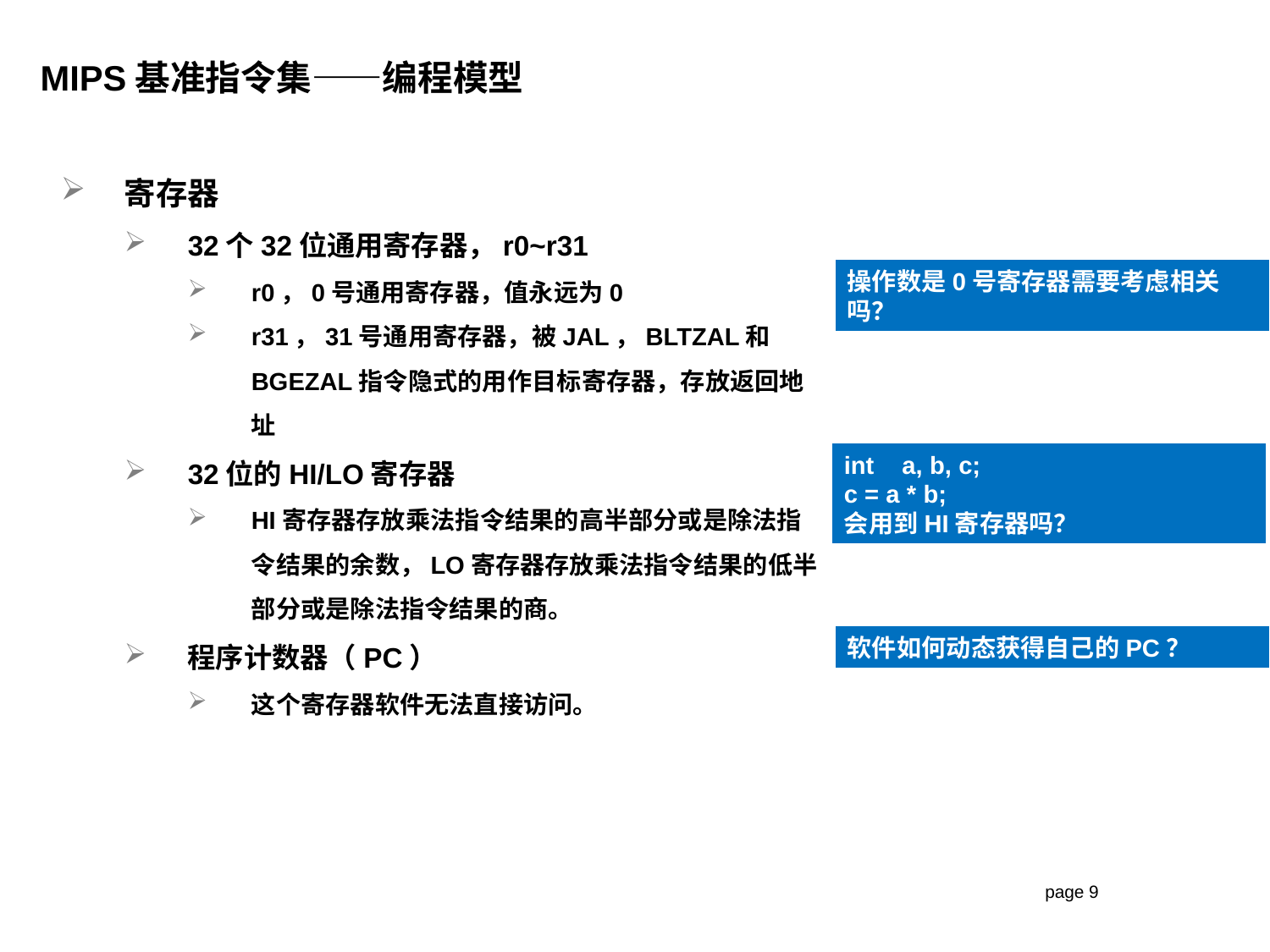

MIPS基准指令集——编程模型
寄存器
32个32位通用寄存器，r0~r31
r0，0号通用寄存器，值永远为0
r31，31号通用寄存器，被JAL，BLTZAL和BGEZAL指令隐式的用作目标寄存器，存放返回地址
32位的HI/LO寄存器
HI寄存器存放乘法指令结果的高半部分或是除法指令结果的余数，LO寄存器存放乘法指令结果的低半部分或是除法指令结果的商。
程序计数器（PC）
这个寄存器软件无法直接访问。
操作数是0号寄存器需要考虑相关吗？
int    a, b, c;
c = a * b;
会用到HI寄存器吗？
软件如何动态获得自己的PC？
page 9